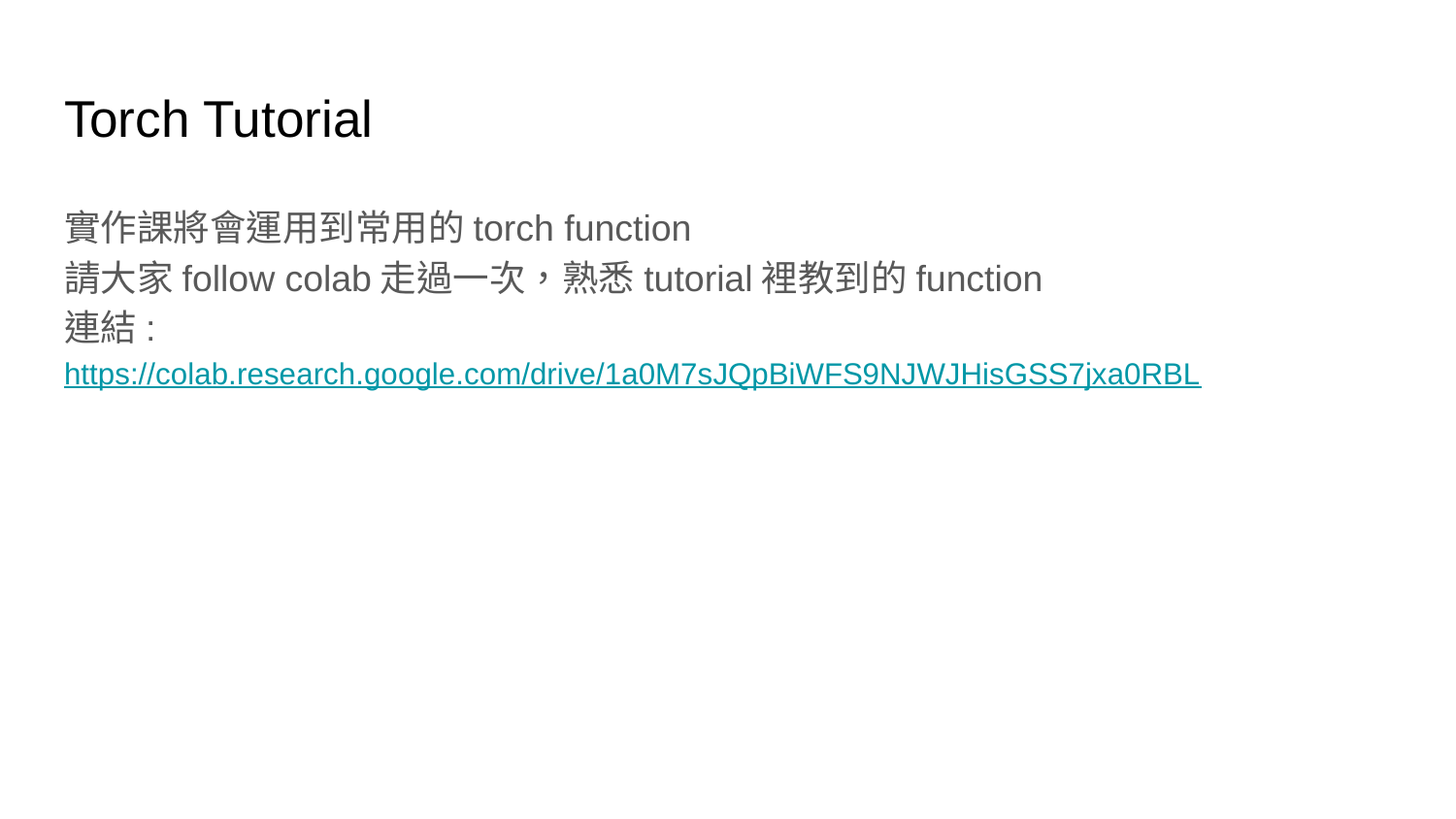

# Torch Tutorial
實作課將會運用到常用的torch function
請大家follow colab走過一次，熟悉tutorial裡教到的function
連結:
https://colab.research.google.com/drive/1a0M7sJQpBiWFS9NJWJHisGSS7jxa0RBL